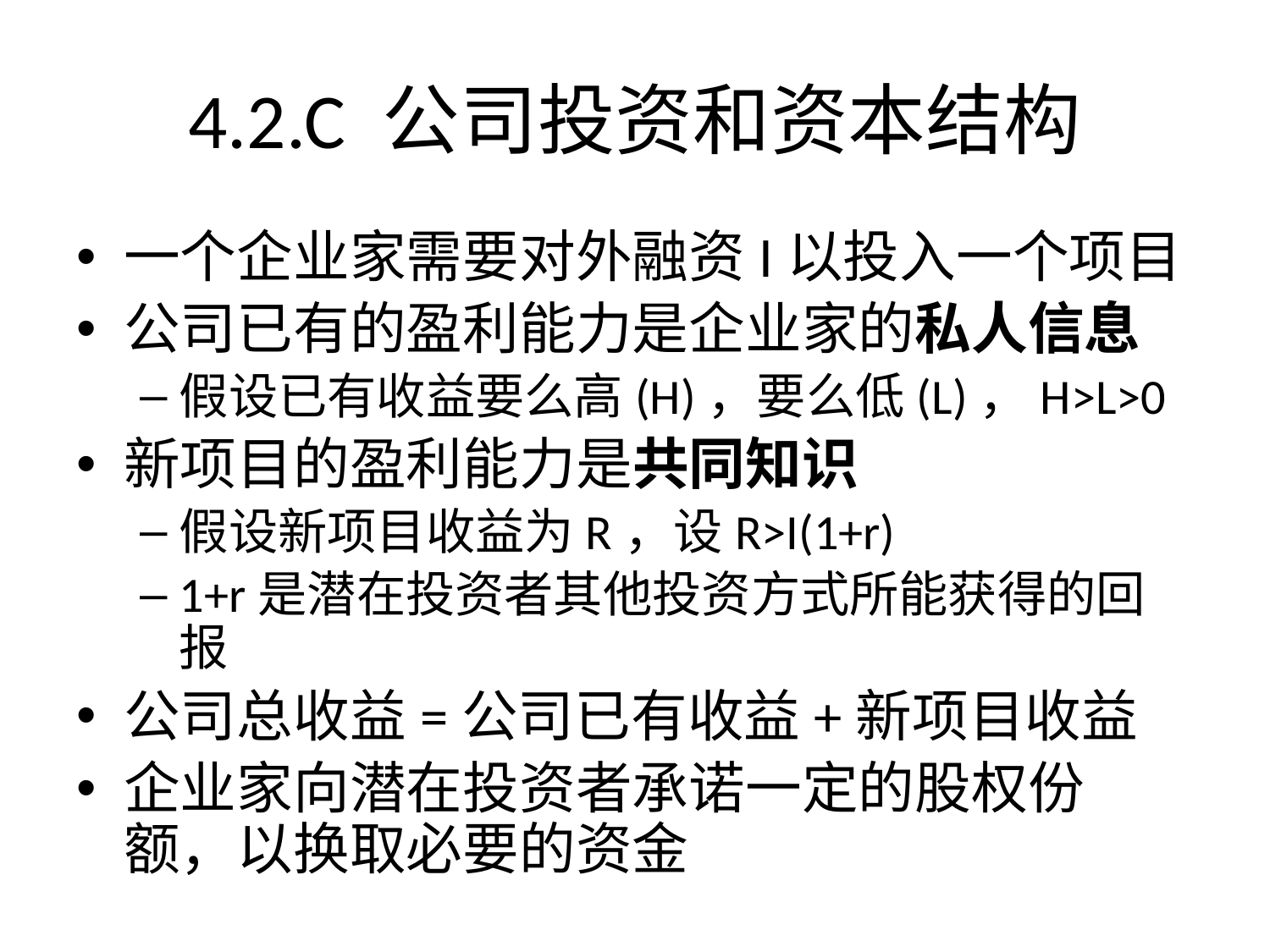

4.2.C 公司投资和资本结构
一个企业家需要对外融资I以投入一个项目
公司已有的盈利能力是企业家的私人信息
假设已有收益要么高(H)，要么低(L)，H>L>0
新项目的盈利能力是共同知识
假设新项目收益为R，设R>I(1+r)
1+r是潜在投资者其他投资方式所能获得的回报
公司总收益=公司已有收益+新项目收益
企业家向潜在投资者承诺一定的股权份额，以换取必要的资金